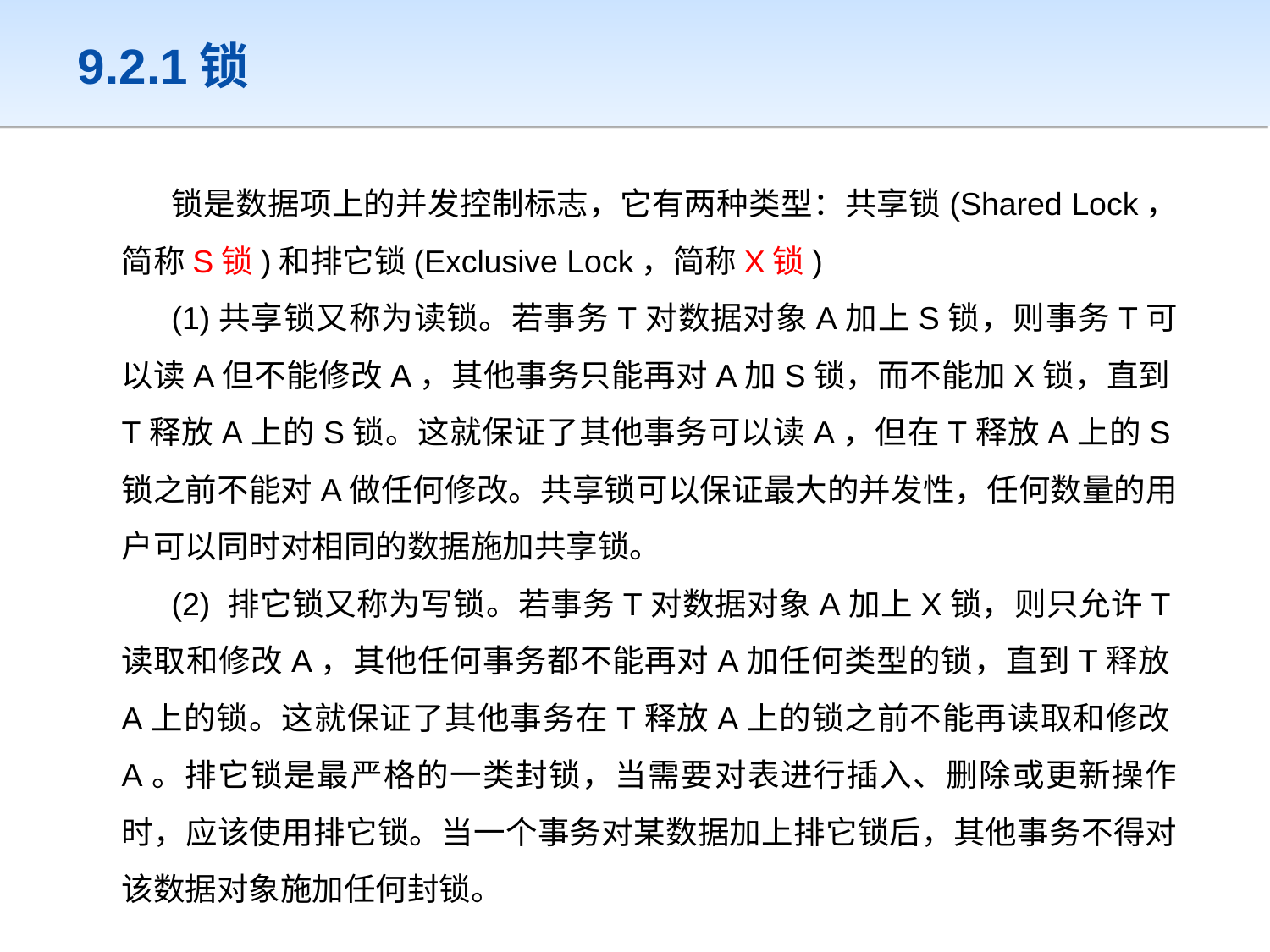

# 9.2.1锁
锁是数据项上的并发控制标志，它有两种类型：共享锁(Shared Lock，简称S锁)和排它锁(Exclusive Lock，简称X锁)
(1)共享锁又称为读锁。若事务T对数据对象A加上S锁，则事务T可以读A但不能修改A，其他事务只能再对A加S锁，而不能加X锁，直到T释放A上的S锁。这就保证了其他事务可以读A，但在T释放A上的S锁之前不能对A做任何修改。共享锁可以保证最大的并发性，任何数量的用户可以同时对相同的数据施加共享锁。
(2) 排它锁又称为写锁。若事务T对数据对象A加上X锁，则只允许T读取和修改A，其他任何事务都不能再对A加任何类型的锁，直到T释放A上的锁。这就保证了其他事务在T释放A上的锁之前不能再读取和修改A。排它锁是最严格的一类封锁，当需要对表进行插入、删除或更新操作时，应该使用排它锁。当一个事务对某数据加上排它锁后，其他事务不得对该数据对象施加任何封锁。